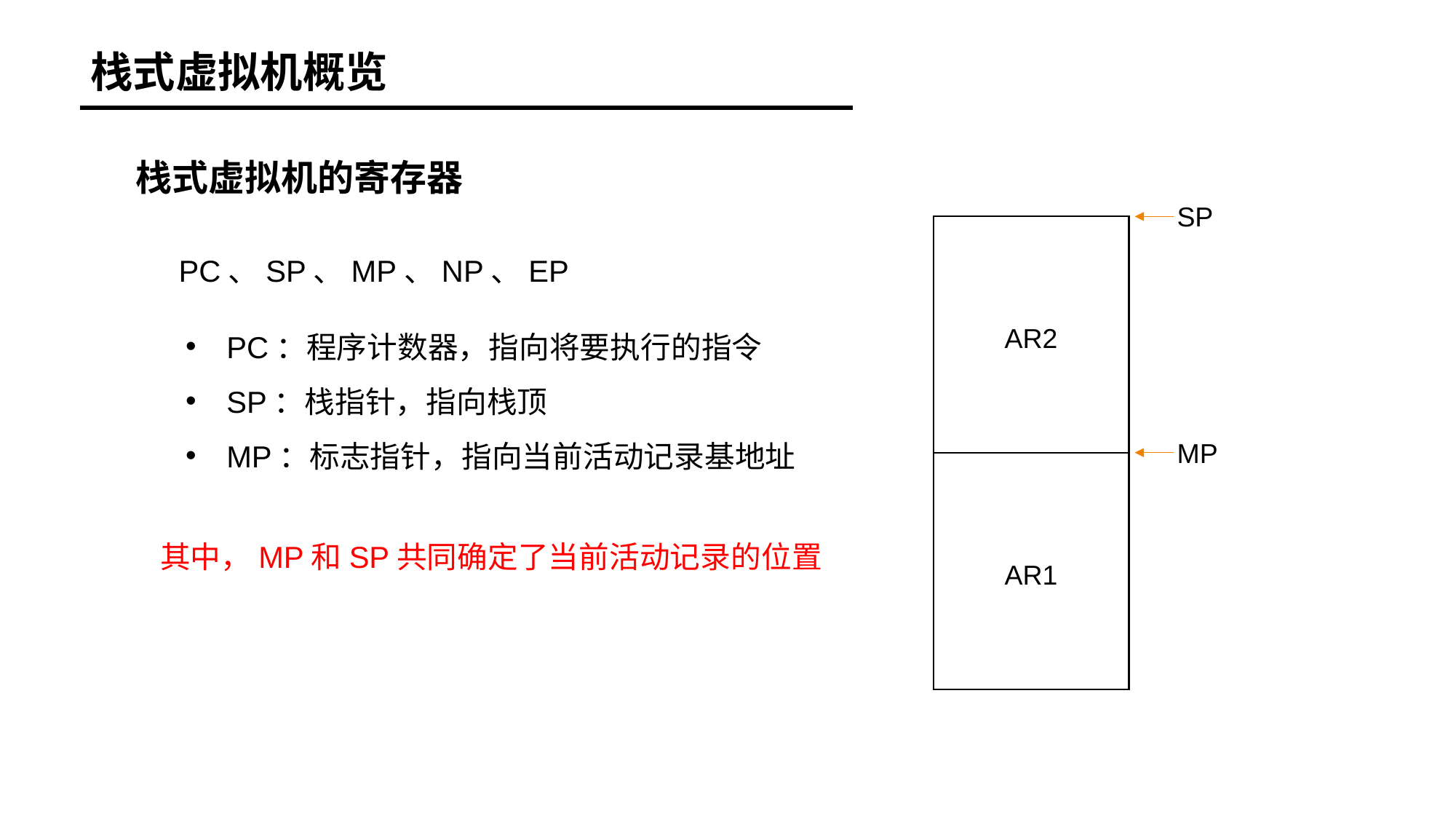

栈式虚拟机概览
栈式虚拟机的寄存器
SP

PC、SP、MP、NP、EP
PC：程序计数器，指向将要执行的指令
SP：栈指针，指向栈顶
MP：标志指针，指向当前活动记录基地址
AR2
MP

其中，MP和SP共同确定了当前活动记录的位置
AR1